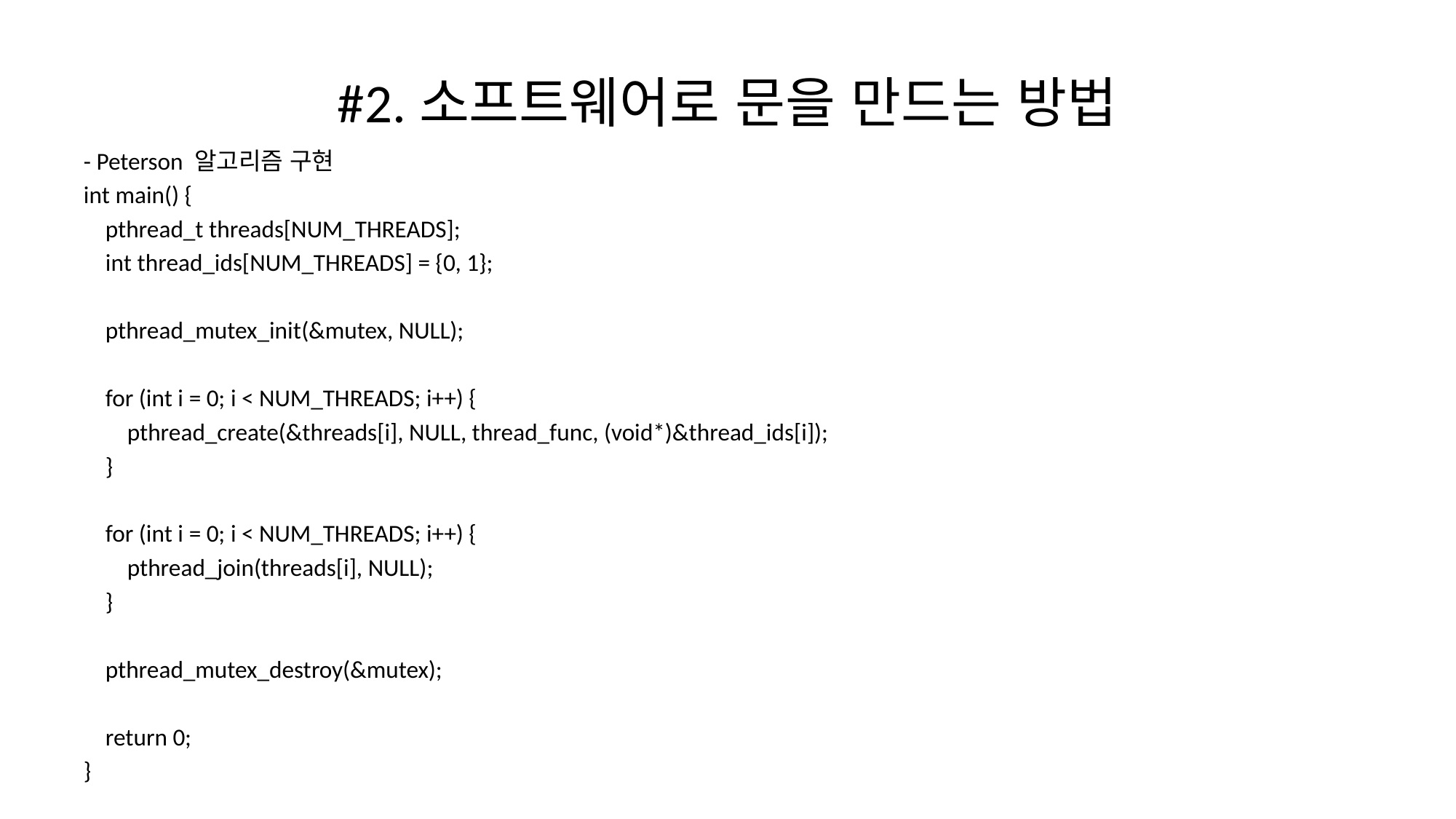

# #2.소프트웨어로 문을 만드는 방법
- Peterson 알고리즘 구현
int main() {
    pthread_t threads[NUM_THREADS];
    int thread_ids[NUM_THREADS] = {0, 1};

    pthread_mutex_init(&mutex, NULL);

    for (int i = 0; i < NUM_THREADS; i++) {
        pthread_create(&threads[i], NULL, thread_func, (void*)&thread_ids[i]);
    }

    for (int i = 0; i < NUM_THREADS; i++) {
        pthread_join(threads[i], NULL);
    }

    pthread_mutex_destroy(&mutex);

    return 0;
}